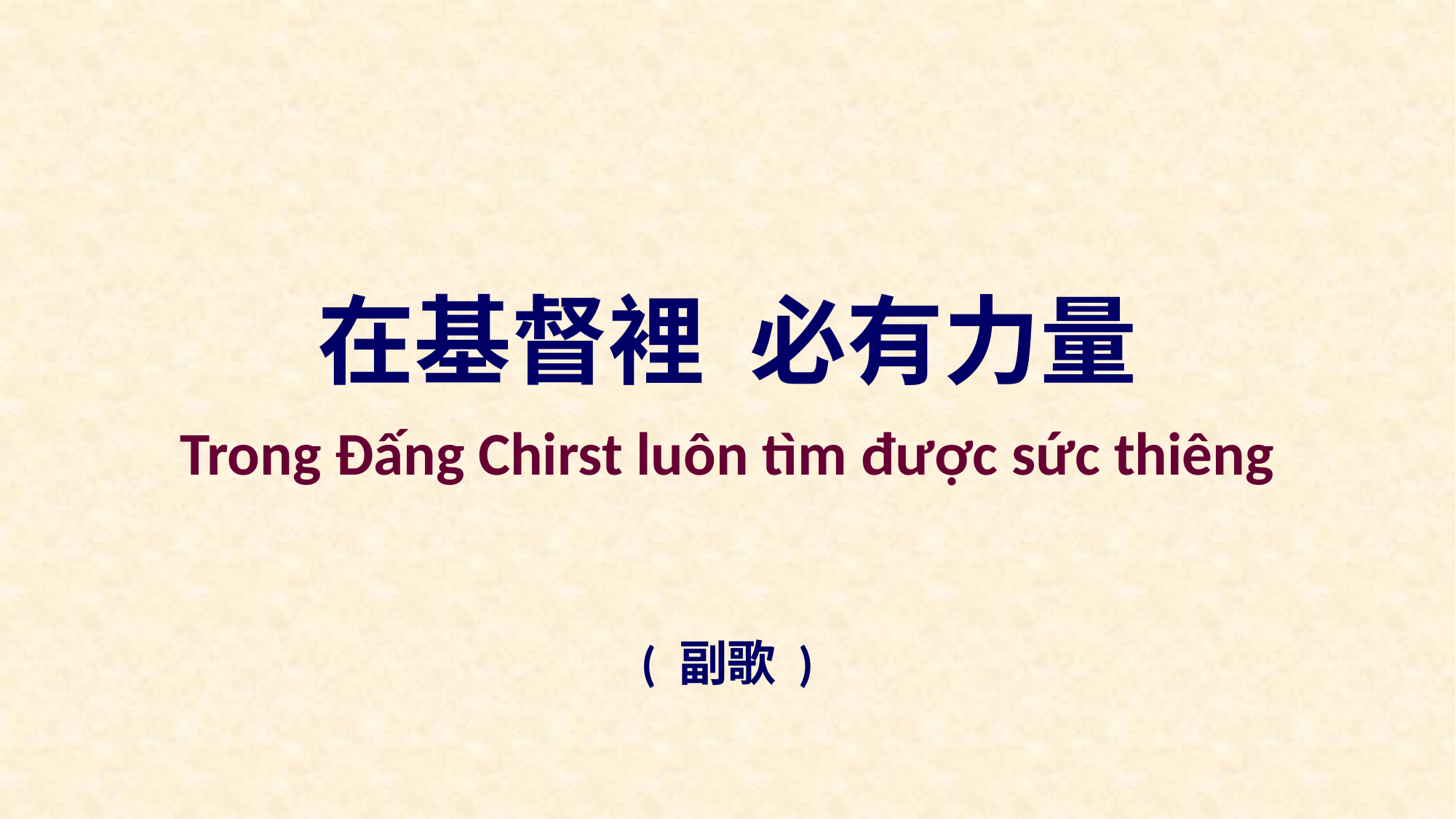

在基督裡  必有力量
Trong Đấng Chirst luôn tìm được sức thiêng
( 副歌 )